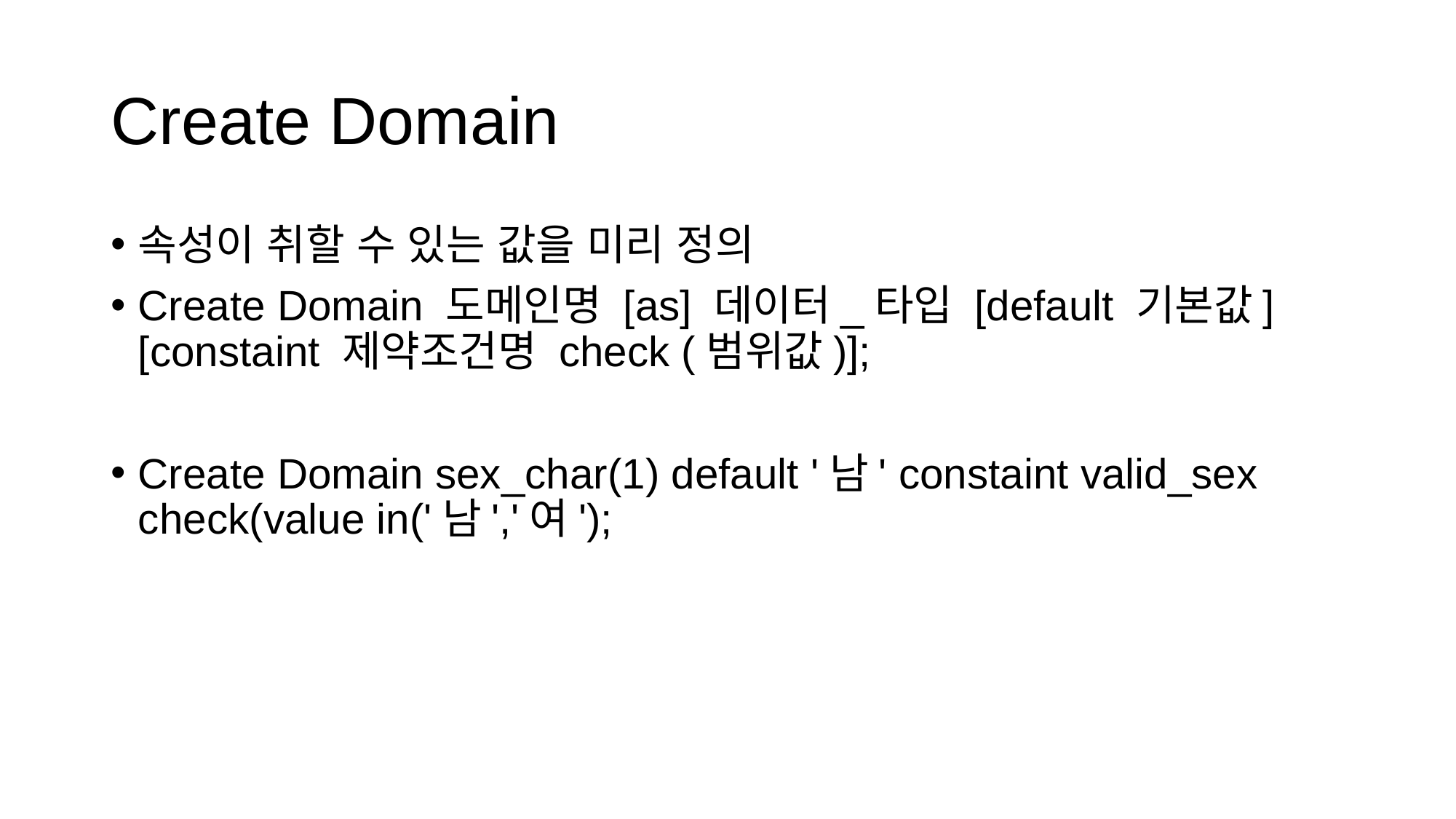

# Create Domain
속성이 취할 수 있는 값을 미리 정의
Create Domain 도메인명 [as] 데이터_타입 [default 기본값] [constaint 제약조건명 check (범위값)];

Create Domain sex_char(1) default '남' constaint valid_sex check(value in('남','여');